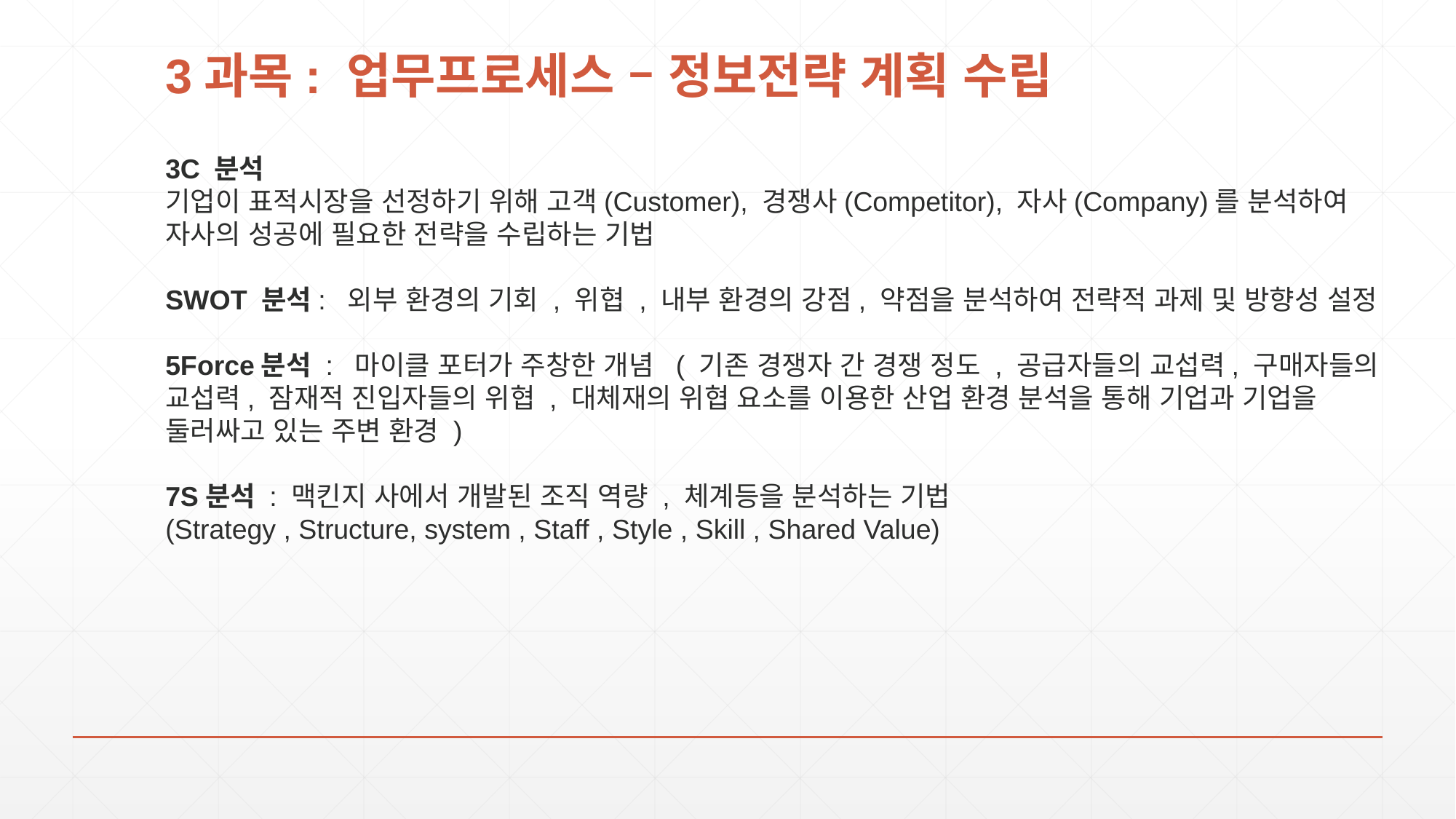

# 3과목: 업무프로세스 – 정보전략 계획 수립
3C 분석
기업이 표적시장을 선정하기 위해 고객(Customer), 경쟁사(Competitor), 자사(Company)를 분석하여 자사의 성공에 필요한 전략을 수립하는 기법

SWOT 분석:  외부 환경의 기회 , 위협 , 내부 환경의 강점, 약점을 분석하여 전략적 과제 및 방향성 설정
5Force분석 :  마이클 포터가 주창한 개념  ( 기존 경쟁자 간 경쟁 정도 , 공급자들의 교섭력, 구매자들의 교섭력, 잠재적 진입자들의 위협 , 대체재의 위협 요소를 이용한 산업 환경 분석을 통해 기업과 기업을 둘러싸고 있는 주변 환경 ) 
7S분석 : 맥킨지 사에서 개발된 조직 역량 , 체계등을 분석하는 기법
(Strategy , Structure, system , Staff , Style , Skill , Shared Value)